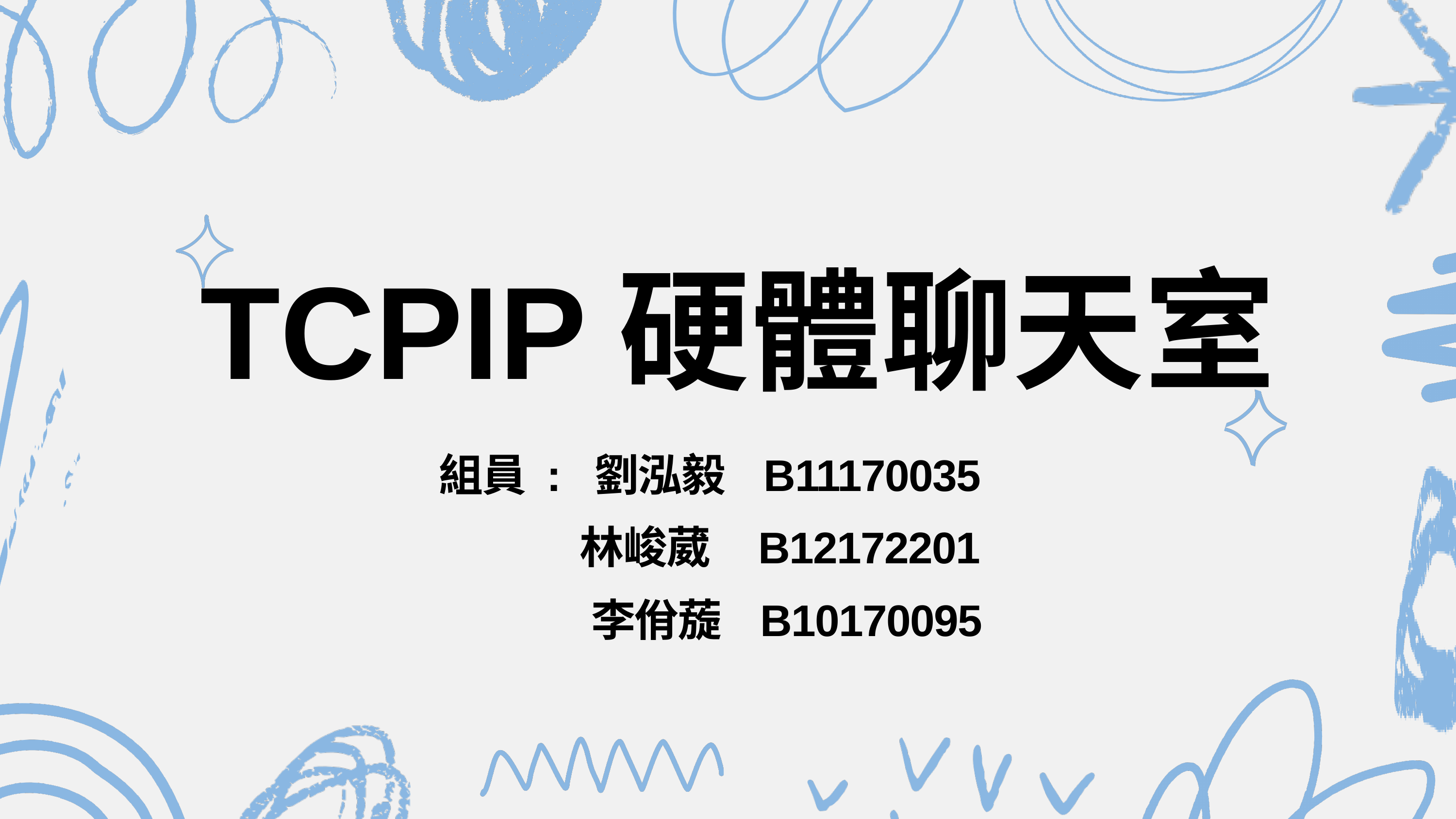

TCPIP硬體聊天室

組員 :  劉泓毅   B11170035

              林峻葳    B12172201

             李佾蔙   B10170095